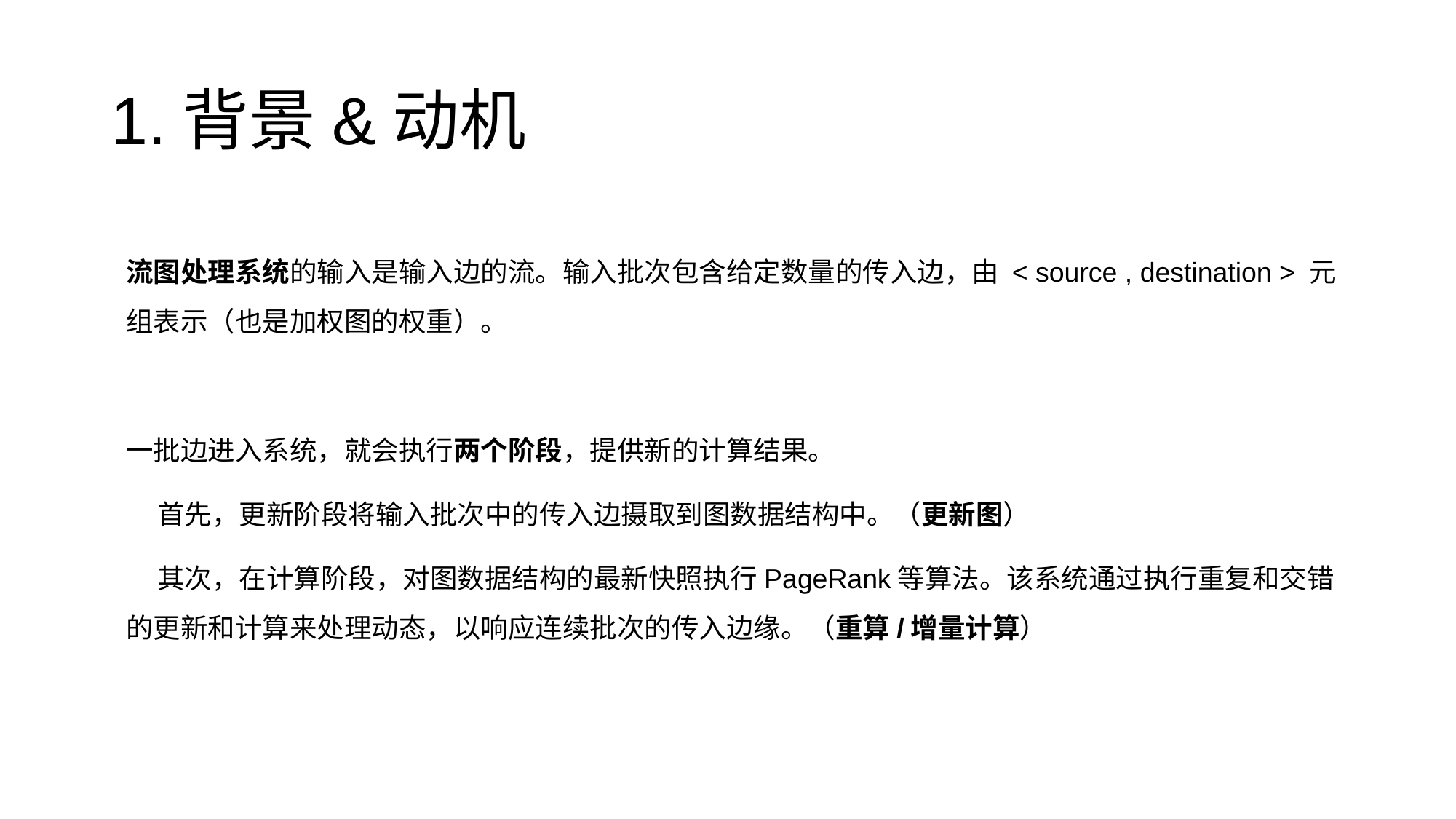

# 1.背景&动机
流图处理系统的输入是输入边的流。输入批次包含给定数量的传入边，由 < source , destination > 元组表示（也是加权图的权重）。

一批边进入系统，就会执行两个阶段，提供新的计算结果。
    首先，更新阶段将输入批次中的传入边摄取到图数据结构中。（更新图）
    其次，在计算阶段，对图数据结构的最新快照执行PageRank等算法。该系统通过执行重复和交错的更新和计算来处理动态，以响应连续批次的传入边缘。（重算/增量计算）